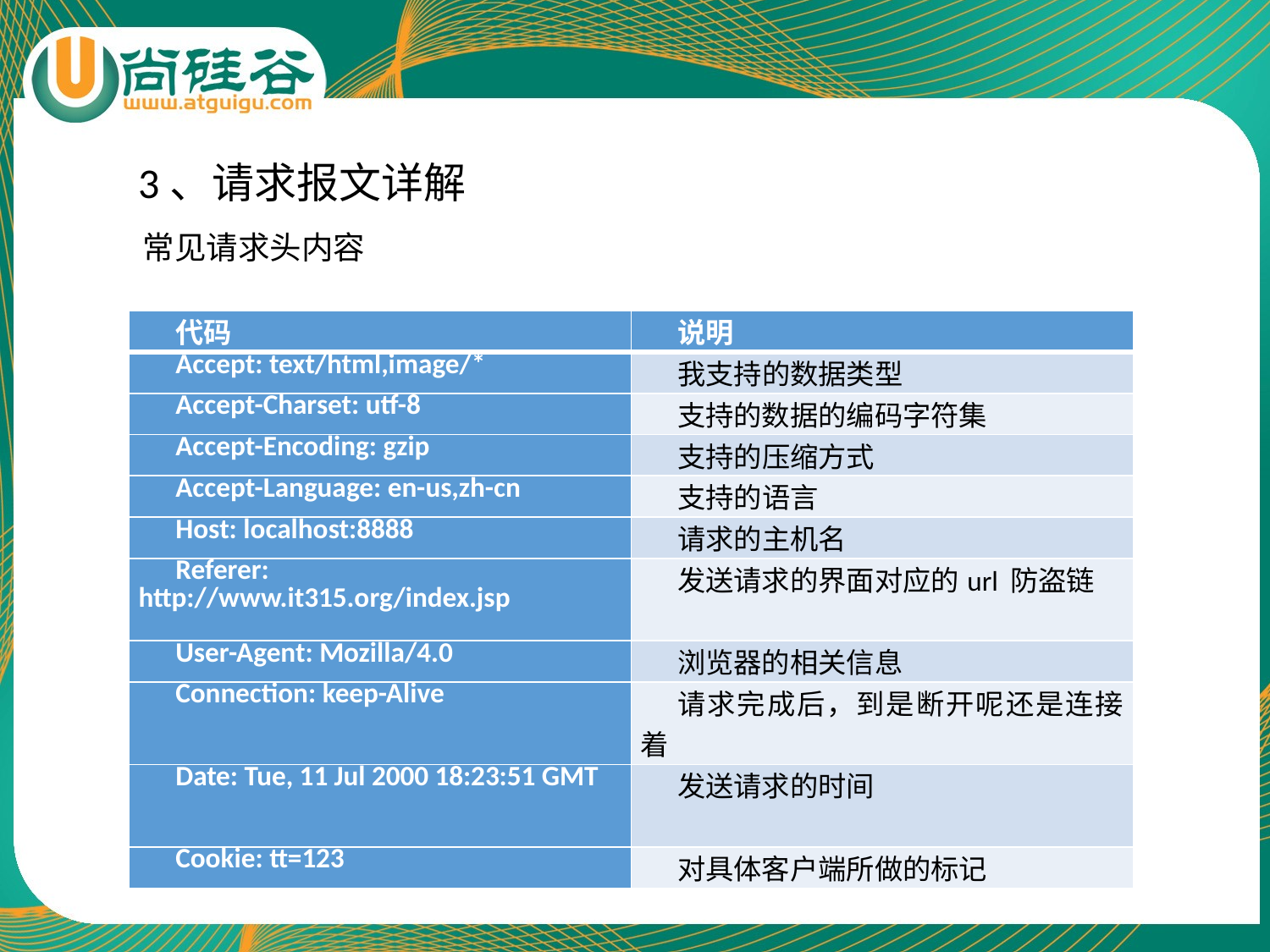

3、请求报文详解
常见请求头内容

| 代码 | 说明 |
| --- | --- |
| Accept: text/html,image/\* | 我支持的数据类型 |
| Accept-Charset: utf-8 | 支持的数据的编码字符集 |
| Accept-Encoding: gzip | 支持的压缩方式 |
| Accept-Language: en-us,zh-cn | 支持的语言 |
| Host: localhost:8888 | 请求的主机名 |
| Referer: http://www.it315.org/index.jsp | 发送请求的界面对应的url 防盗链 |
| User-Agent: Mozilla/4.0 | 浏览器的相关信息 |
| Connection: keep-Alive | 请求完成后，到是断开呢还是连接着 |
| Date: Tue, 11 Jul 2000 18:23:51 GMT | 发送请求的时间 |
| Cookie: tt=123 | 对具体客户端所做的标记 |